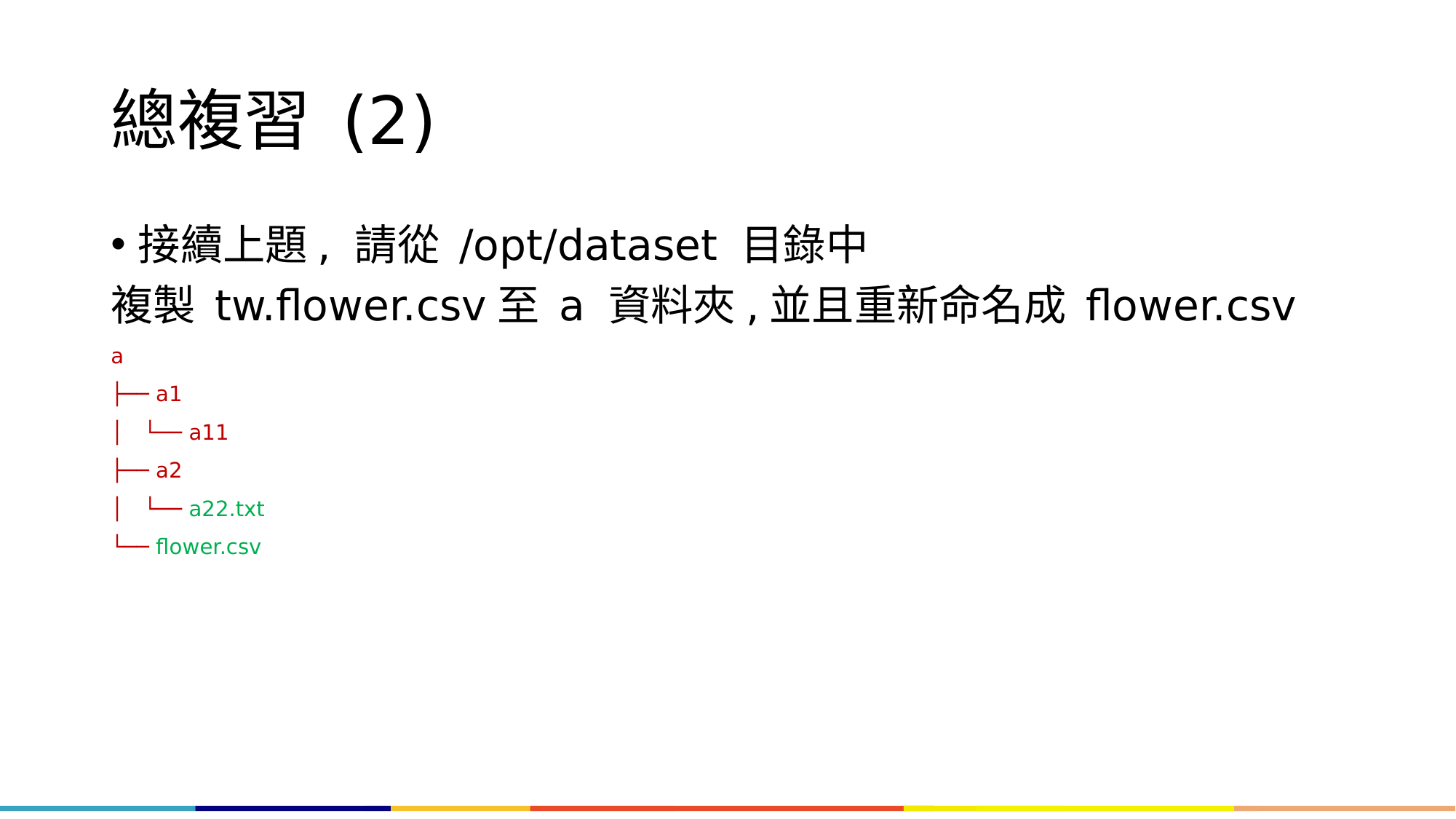

# 總複習 (2)
接續上題, 請從 /opt/dataset 目錄中
複製 tw.flower.csv至 a 資料夾,並且重新命名成 flower.csv
a
├── a1
│   └── a11
├── a2
│   └── a22.txt
└── flower.csv